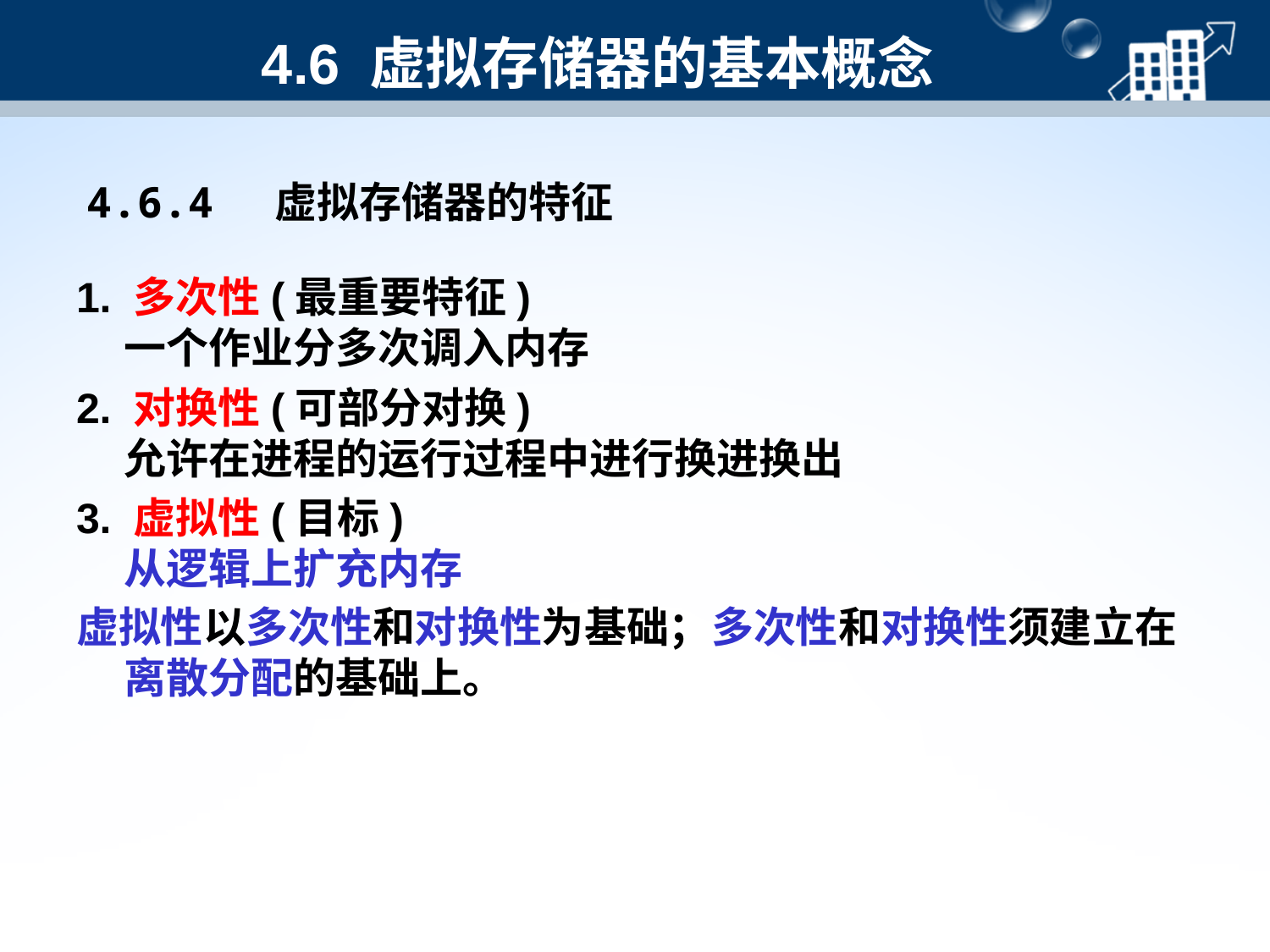

4.6 虚拟存储器的基本概念
# 4.6.4  虚拟存储器的特征
1. 多次性(最重要特征)
一个作业分多次调入内存
2. 对换性(可部分对换)
允许在进程的运行过程中进行换进换出
3. 虚拟性(目标)
从逻辑上扩充内存
虚拟性以多次性和对换性为基础；多次性和对换性须建立在离散分配的基础上。